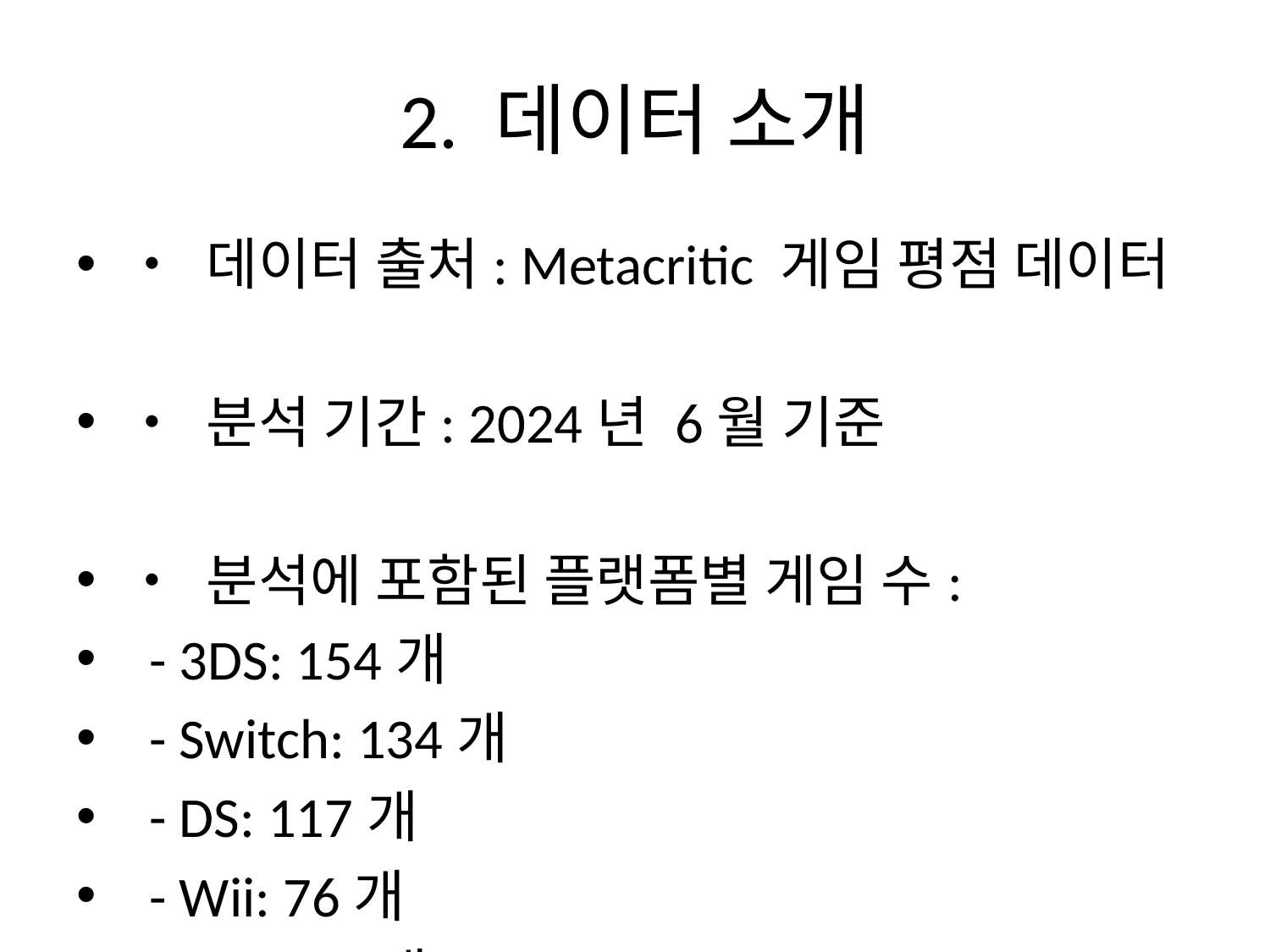

# 2. 데이터 소개
• 데이터 출처: Metacritic 게임 평점 데이터

• 분석 기간: 2024년 6월 기준

• 분석에 포함된 플랫폼별 게임 수:
  - 3DS: 154개
  - Switch: 134개
  - DS: 117개
  - Wii: 76개
  - GBA: 63개
  - GameCube: 51개 / Wii U: 51개
  - N64: 31개
  - iOS: 12개